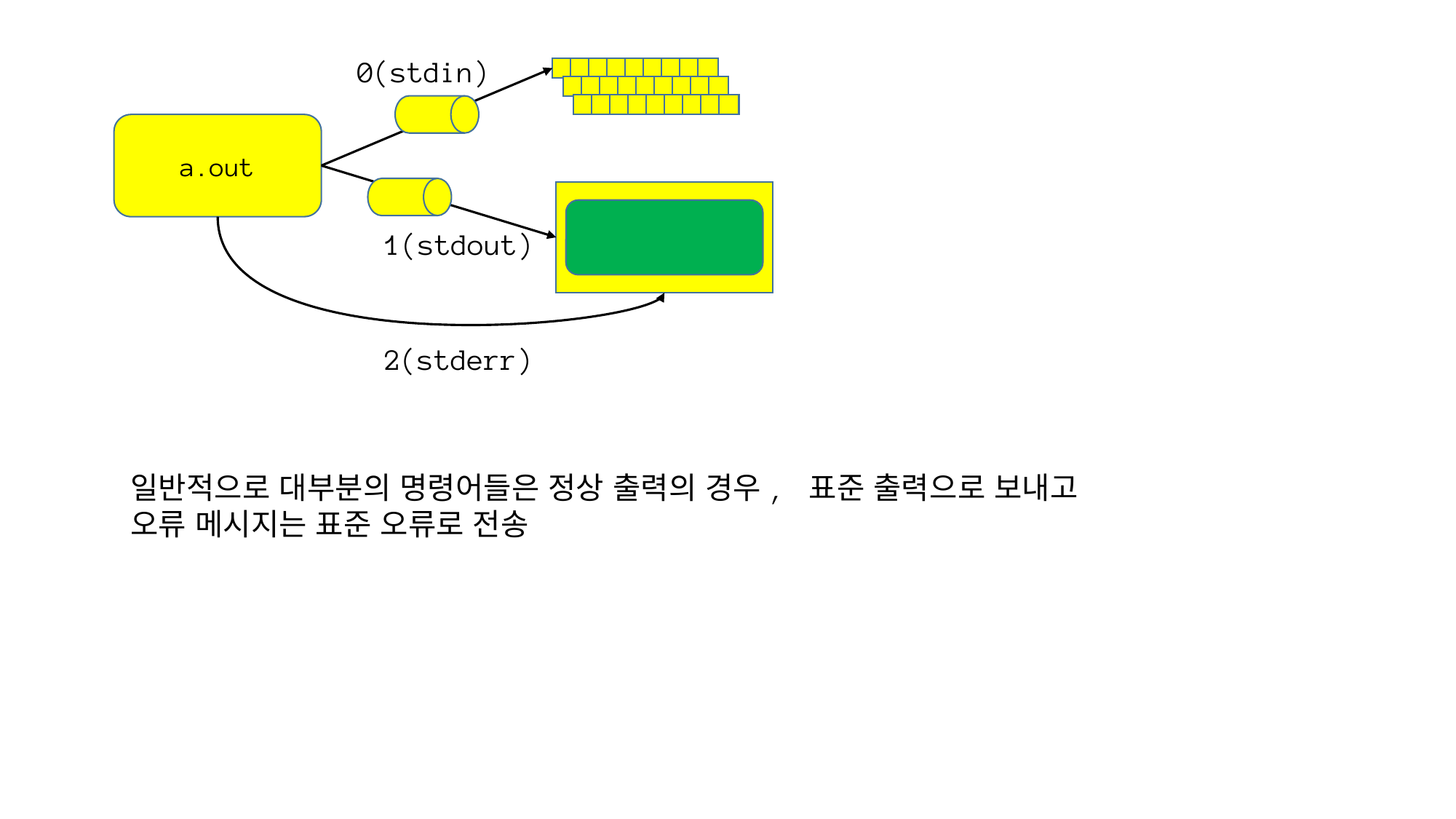

0(stdin)

a.out

1(stdout)
2(stderr)
일반적으로 대부분의 명령어들은 정상 출력의 경우, 표준 출력으로 보내고
오류 메시지는 표준 오류로 전송